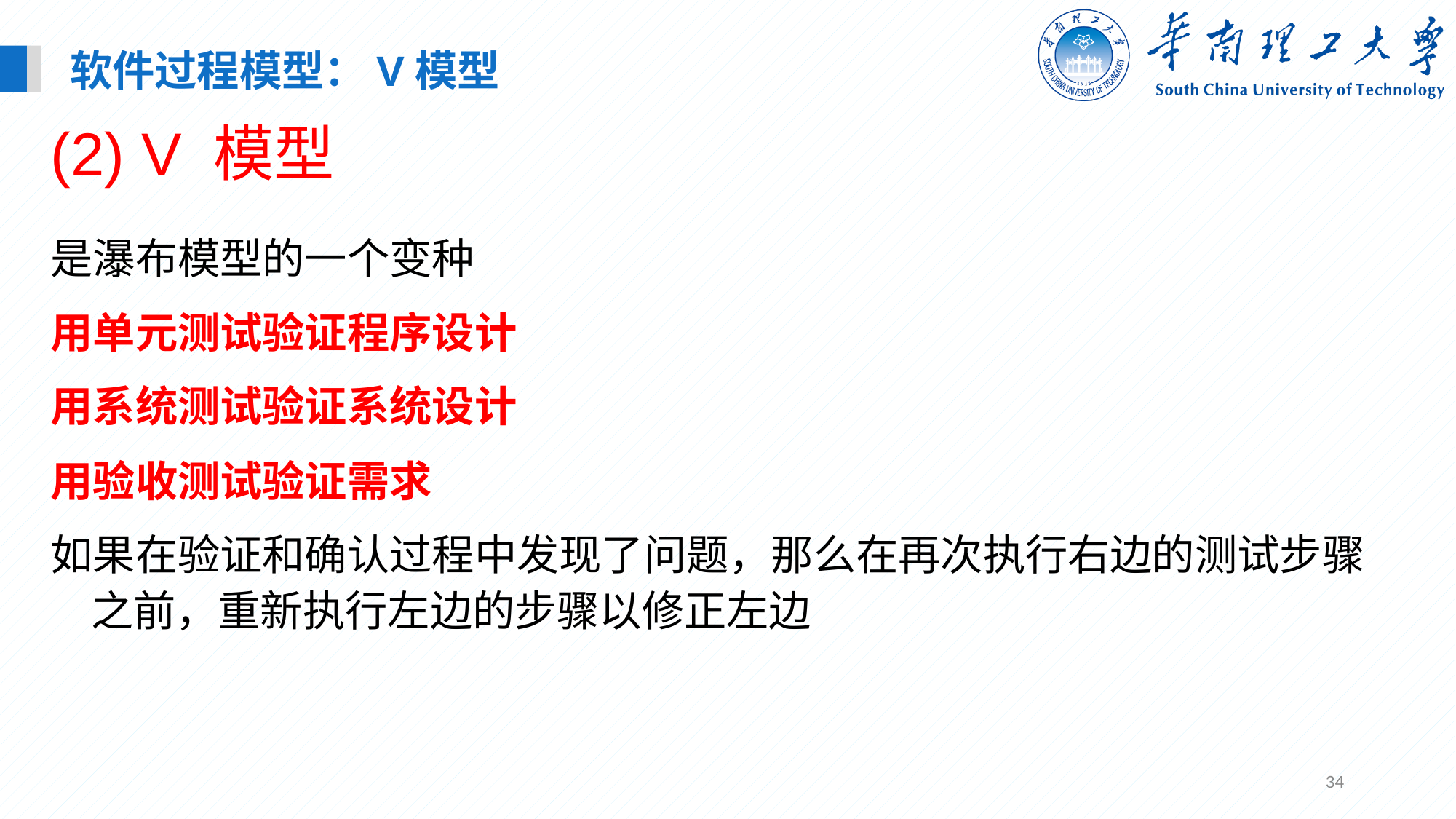

软件过程模型：V模型
(2) V 模型
是瀑布模型的一个变种
用单元测试验证程序设计
用系统测试验证系统设计
用验收测试验证需求
如果在验证和确认过程中发现了问题，那么在再次执行右边的测试步骤之前，重新执行左边的步骤以修正左边
34